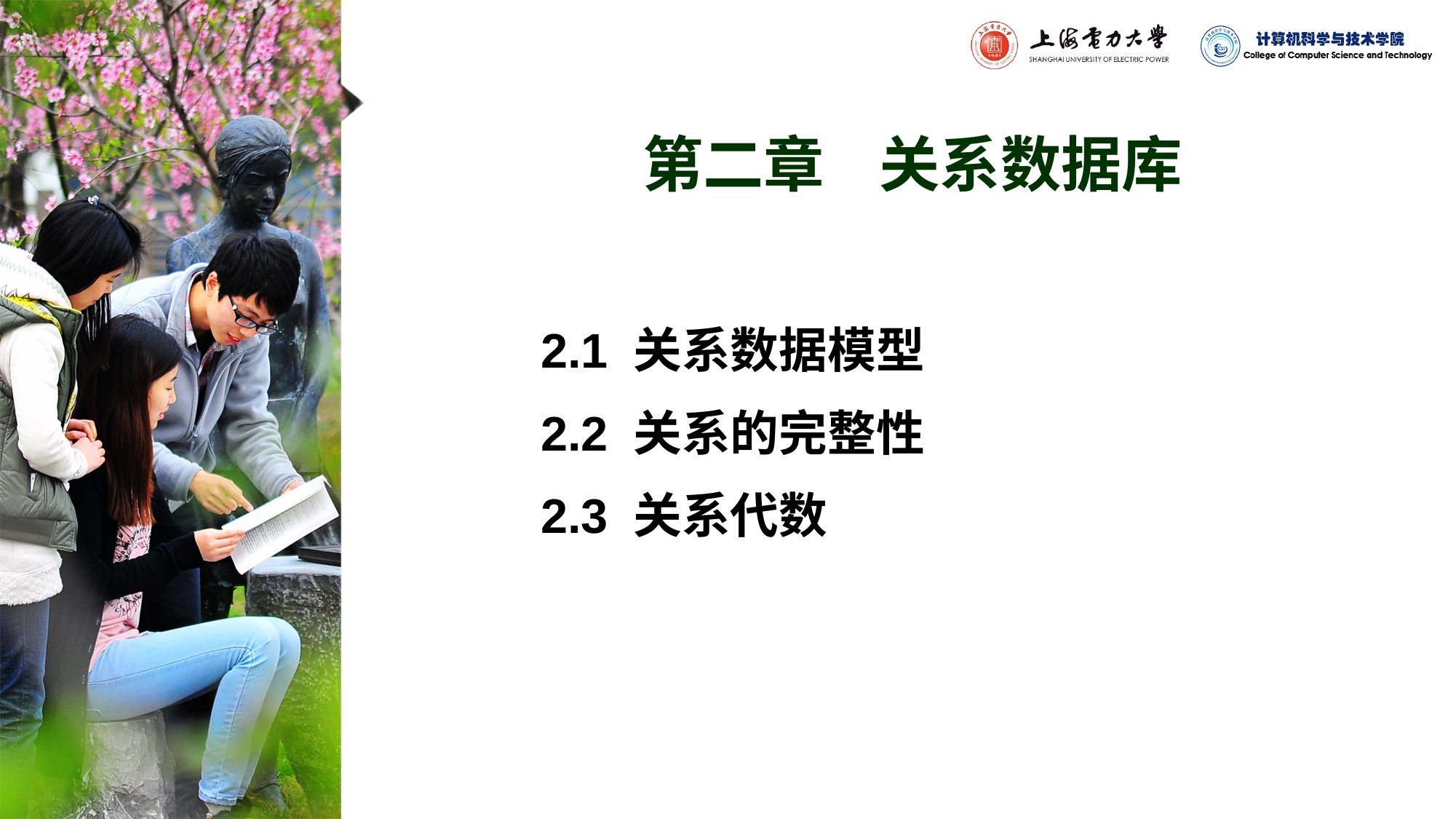

第二章    关系数据库

	2.1 关系数据模型
	2.2 关系的完整性
	2.3 关系代数